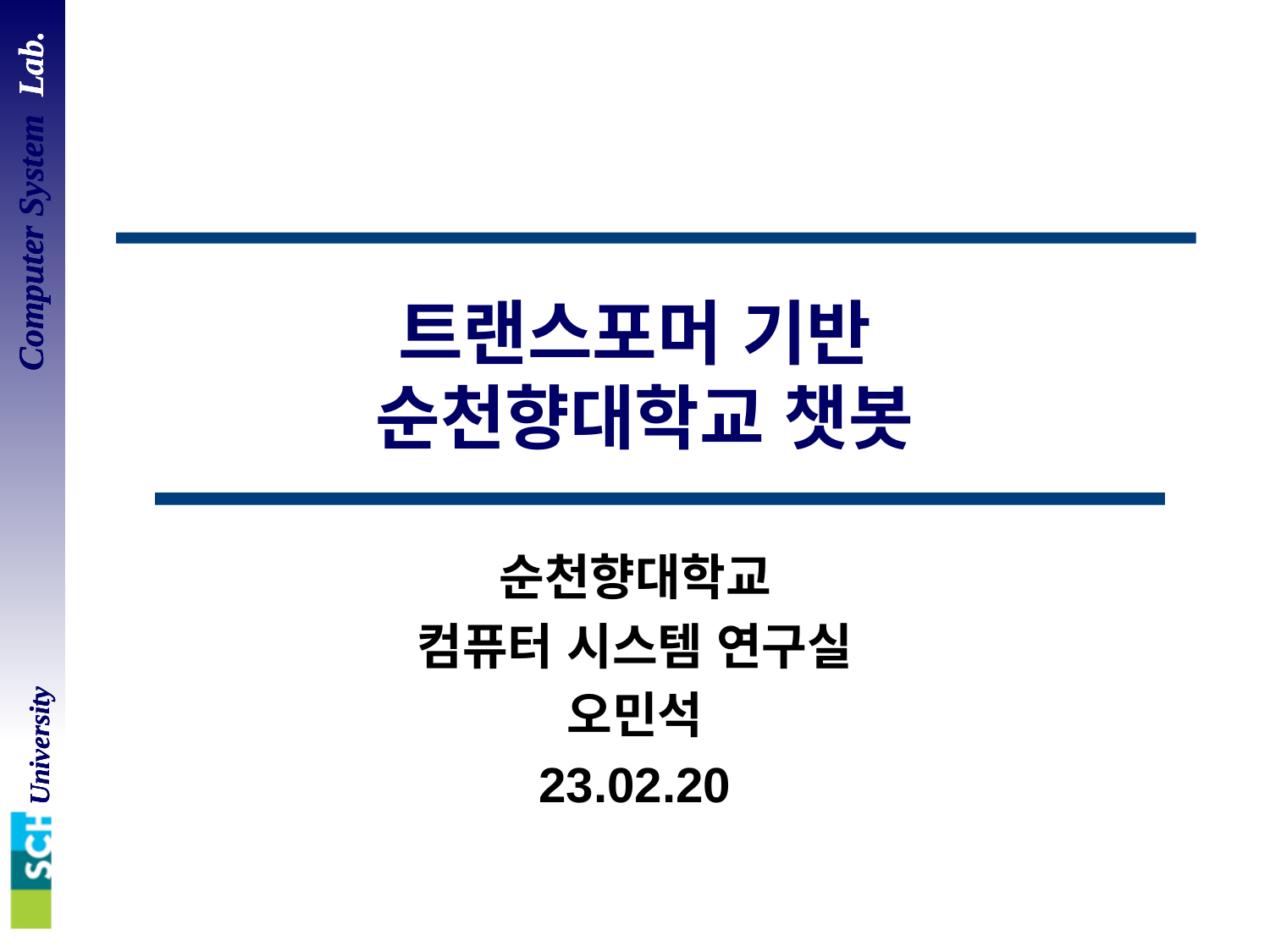

# 트랜스포머 기반 순천향대학교 챗봇
순천향대학교
컴퓨터 시스템 연구실
오민석
23.02.20